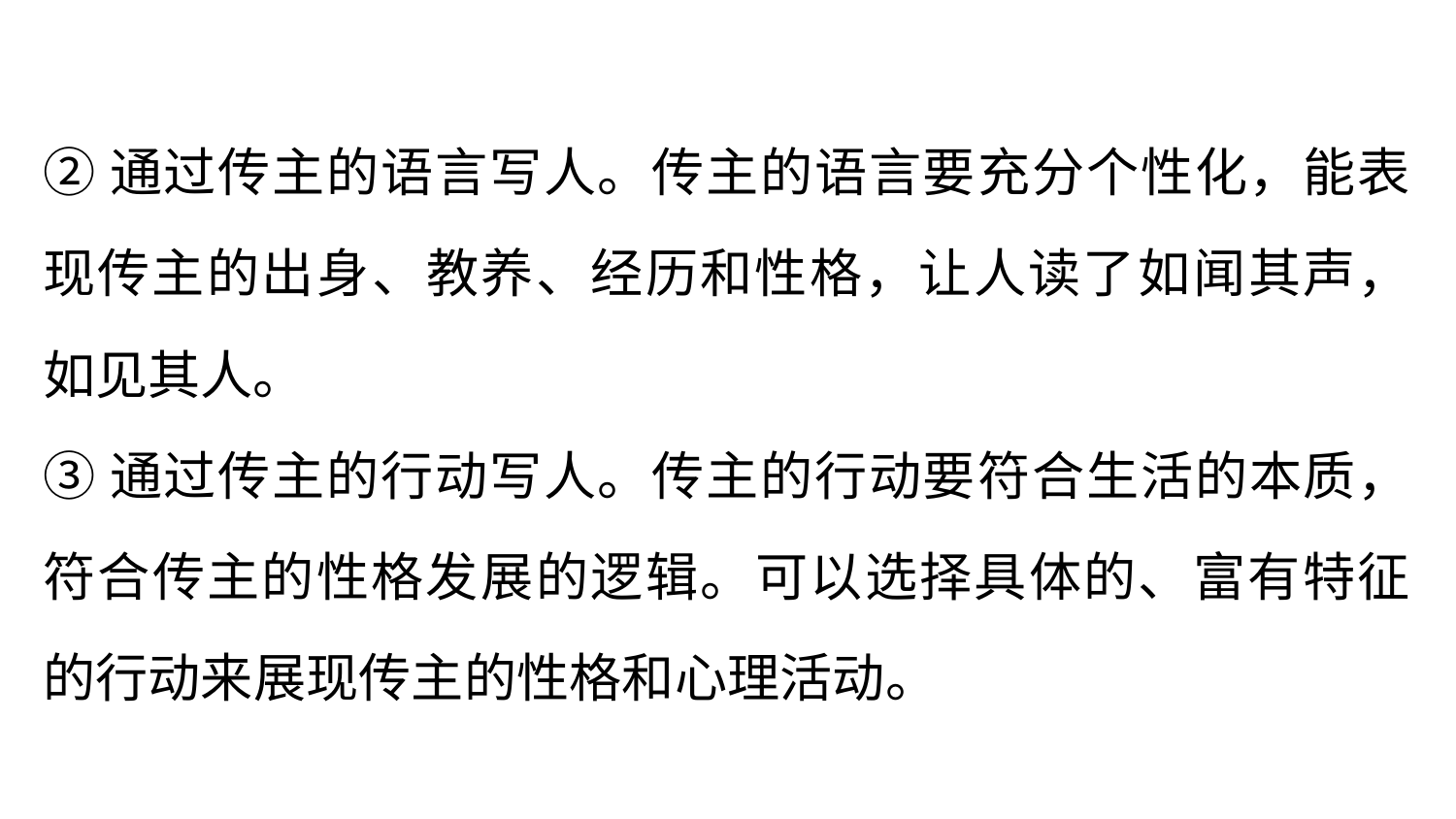

②通过传主的语言写人。传主的语言要充分个性化，能表现传主的出身、教养、经历和性格，让人读了如闻其声，如见其人。
③通过传主的行动写人。传主的行动要符合生活的本质，符合传主的性格发展的逻辑。可以选择具体的、富有特征的行动来展现传主的性格和心理活动。